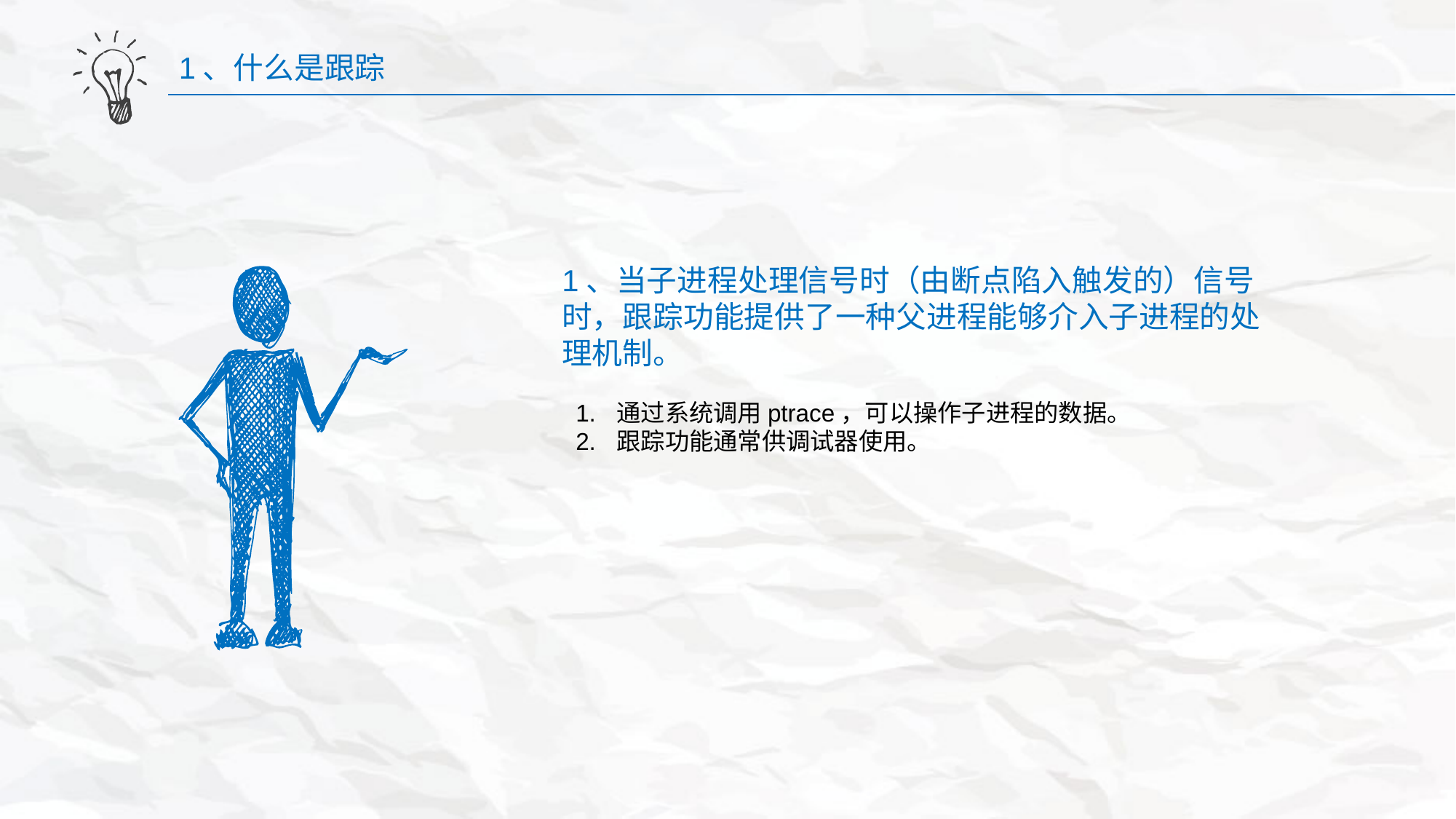

1、什么是跟踪
1、当子进程处理信号时（由断点陷入触发的）信号时，跟踪功能提供了一种父进程能够介入子进程的处理机制。
通过系统调用ptrace，可以操作子进程的数据。
跟踪功能通常供调试器使用。